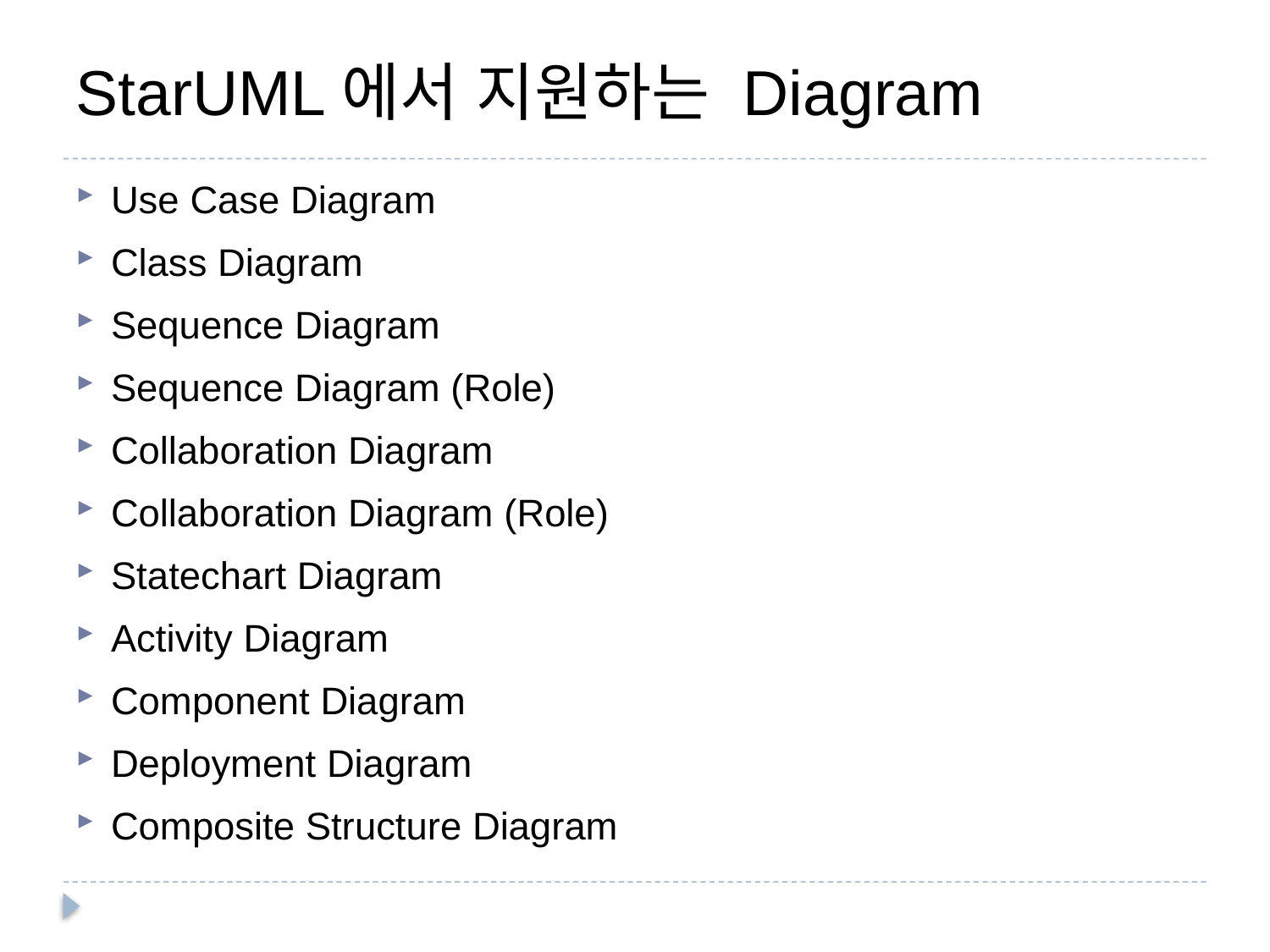

# StarUML에서 지원하는 Diagram
Use Case Diagram
Class Diagram
Sequence Diagram
Sequence Diagram (Role)
Collaboration Diagram
Collaboration Diagram (Role)
Statechart Diagram
Activity Diagram
Component Diagram
Deployment Diagram
Composite Structure Diagram